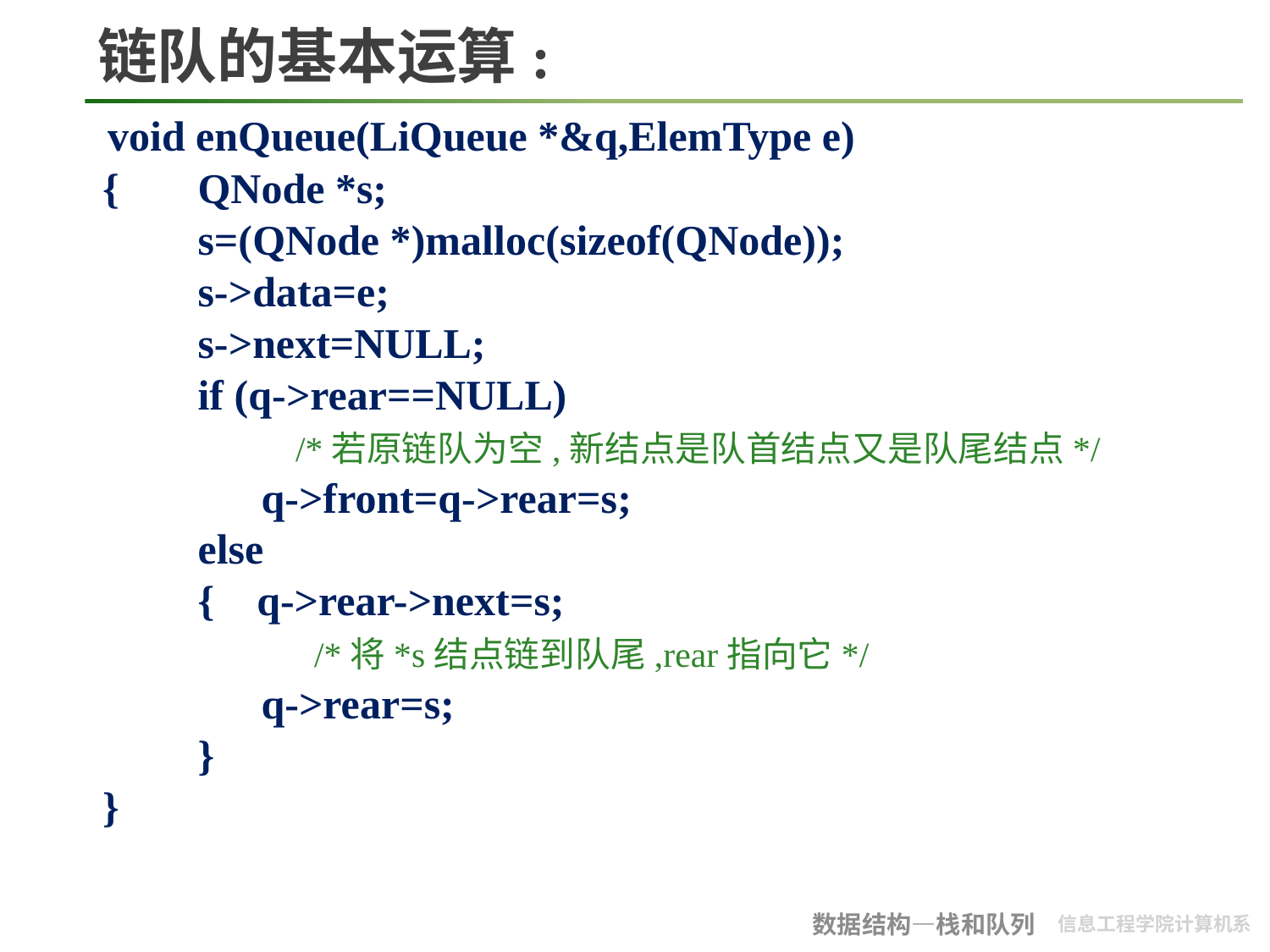

# 链队的基本运算:
   void enQueue(LiQueue *&q,ElemType e)
   {  	QNode *s;
    	s=(QNode *)malloc(sizeof(QNode));
	s->data=e;
	s->next=NULL;
    	if (q->rear==NULL)
	           /*若原链队为空,新结点是队首结点又是队尾结点*/
	      q->front=q->rear=s;
	else
	{    q->rear->next=s;
	           /*将*s结点链到队尾,rear指向它*/
	      q->rear=s;
	}
   }